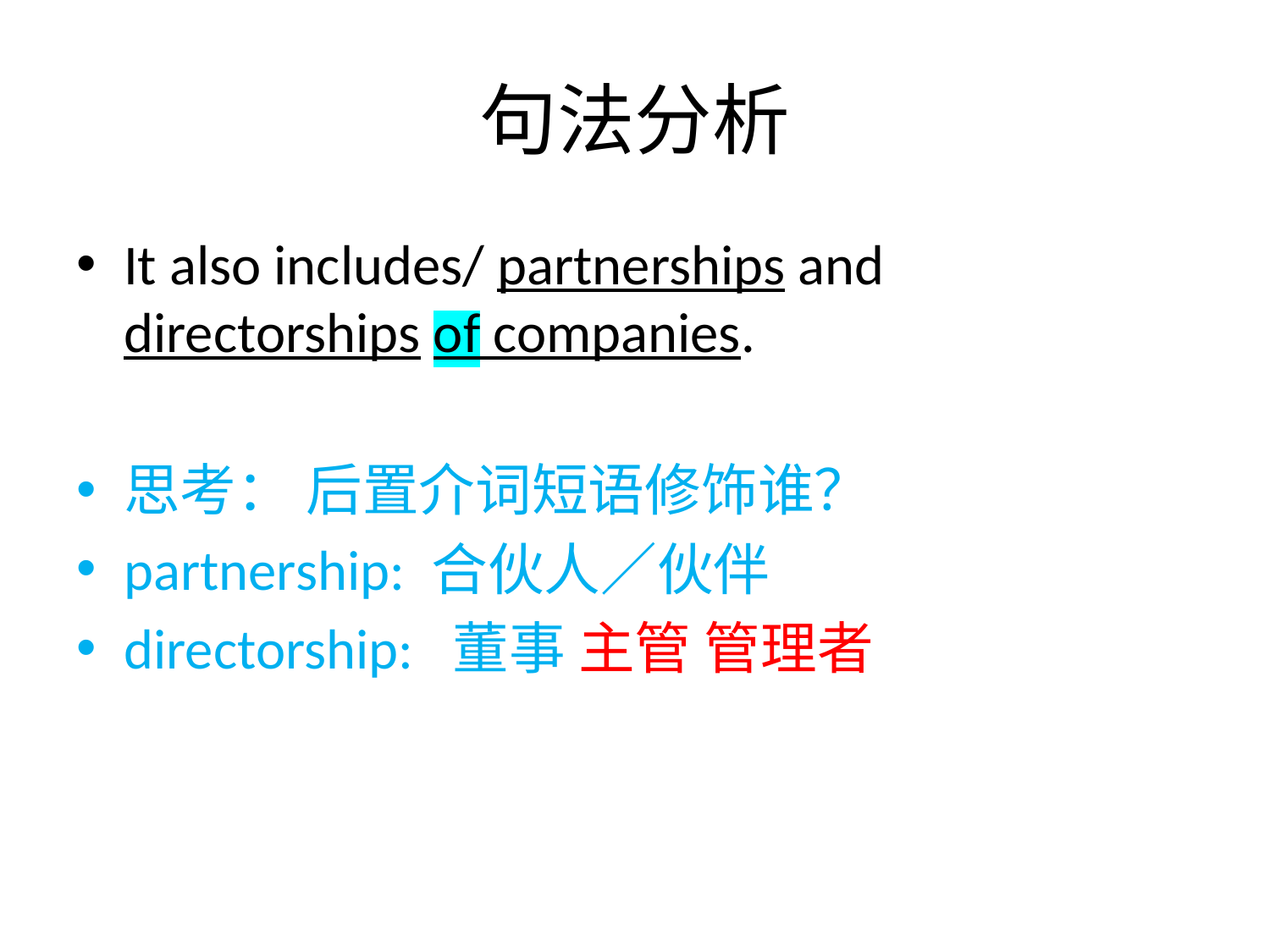

# 句法分析
It also includes/ partnerships and directorships of companies.

思考： 后置介词短语修饰谁？
partnership: 合伙人／伙伴
directorship:  董事 主管 管理者